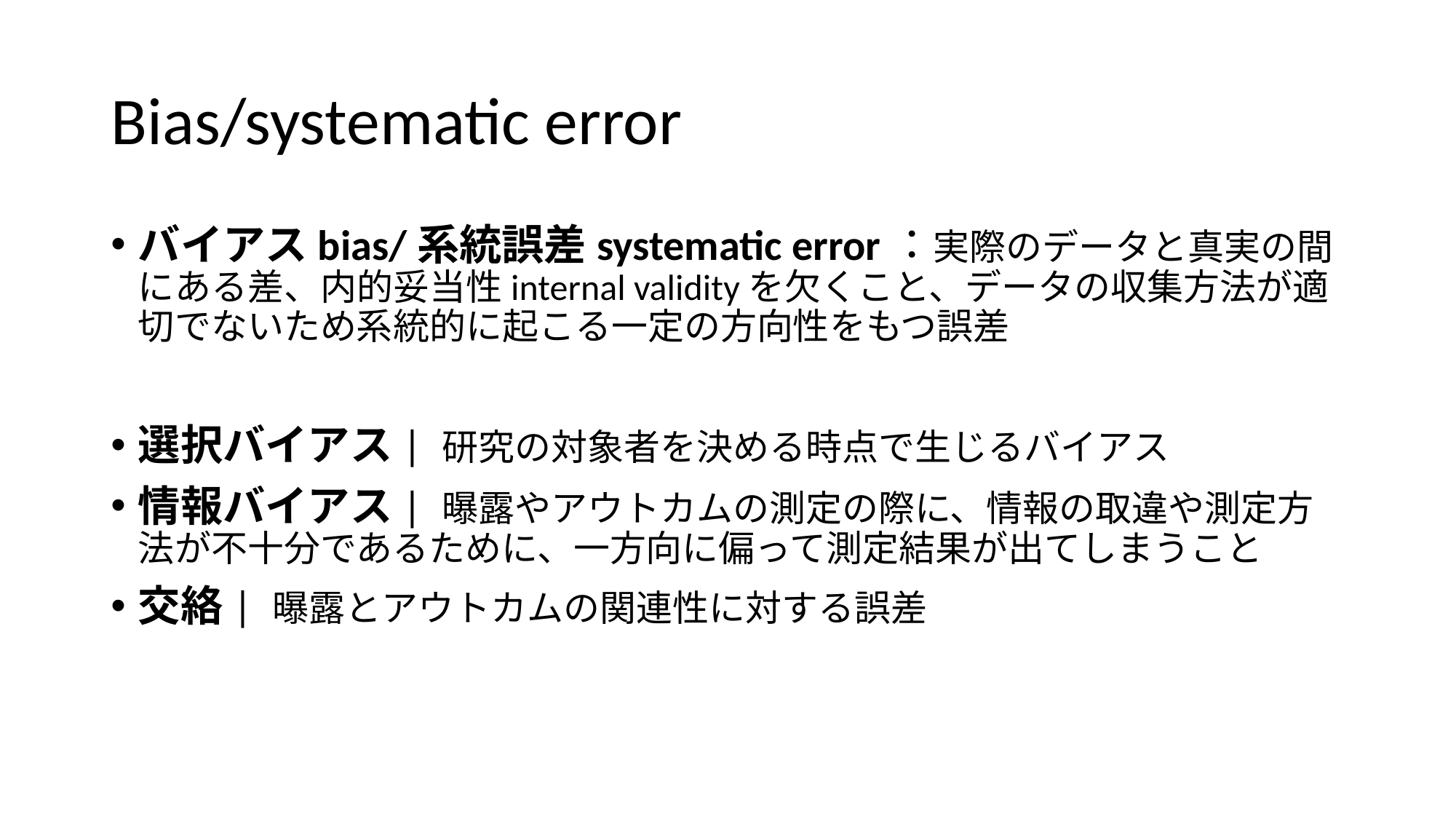

# Bias/systematic error
バイアスbias/系統誤差systematic error：実際のデータと真実の間にある差、内的妥当性internal validityを欠くこと、データの収集方法が適切でないため系統的に起こる一定の方向性をもつ誤差

選択バイアス| 研究の対象者を決める時点で生じるバイアス
情報バイアス| 曝露やアウトカムの測定の際に、情報の取違や測定方法が不十分であるために、一方向に偏って測定結果が出てしまうこと
交絡| 曝露とアウトカムの関連性に対する誤差